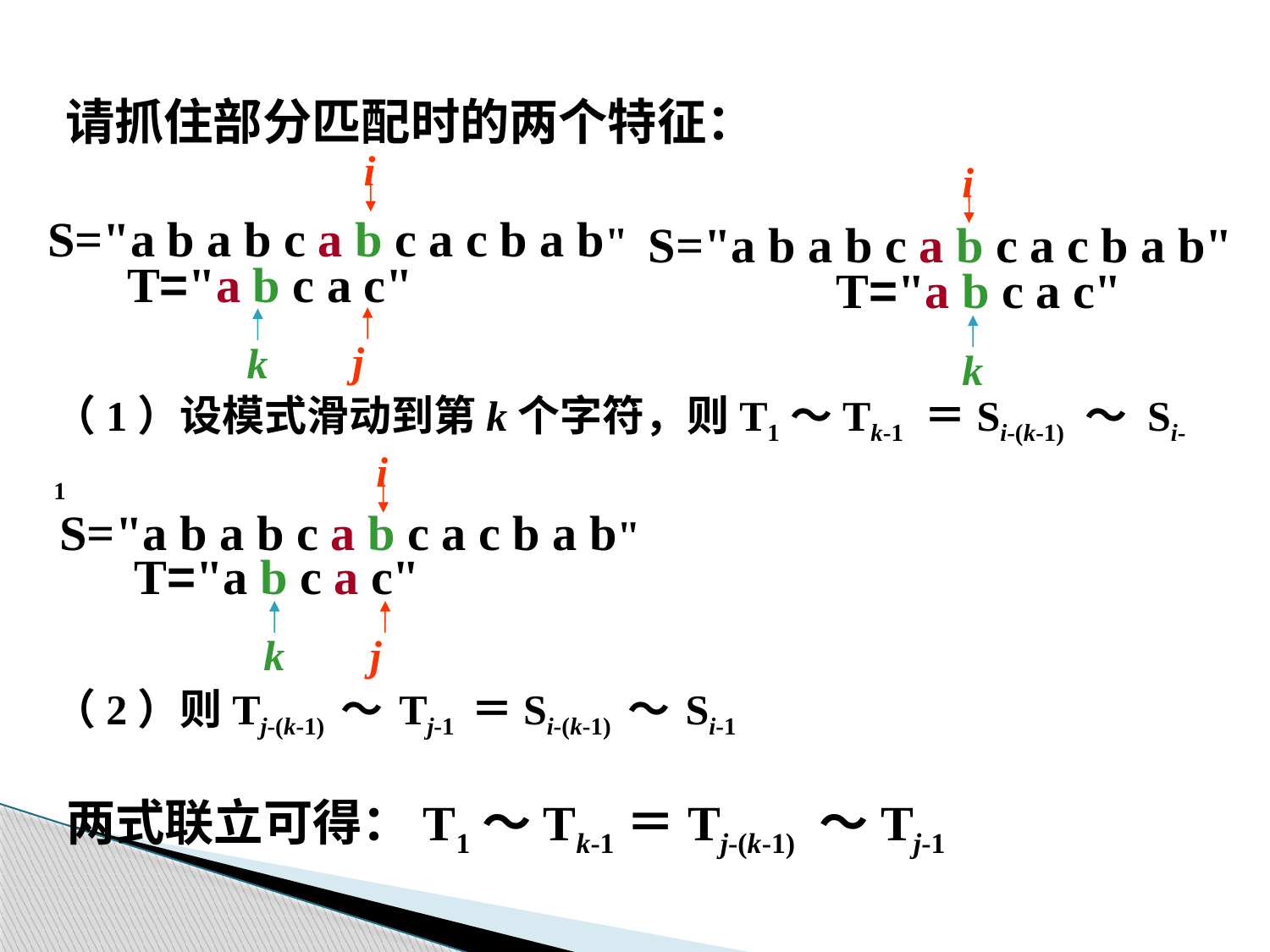

请抓住部分匹配时的两个特征：
i

i

S="a b a b c a b c a c b a b"
T="a b c a c"

k
S="a b a b c a b c a c b a b"
T="a b c a c"

j

k
（1）设模式滑动到第k个字符，则T1～Tk-1 ＝Si-(k-1) ～ Si-1
i

S="a b a b c a b c a c b a b"
T="a b c a c"

k

j
（2）则Tj-(k-1) ～ Tj-1 ＝Si-(k-1) ～ Si-1
两式联立可得：T1～Tk-1＝Tj-(k-1) ～Tj-1